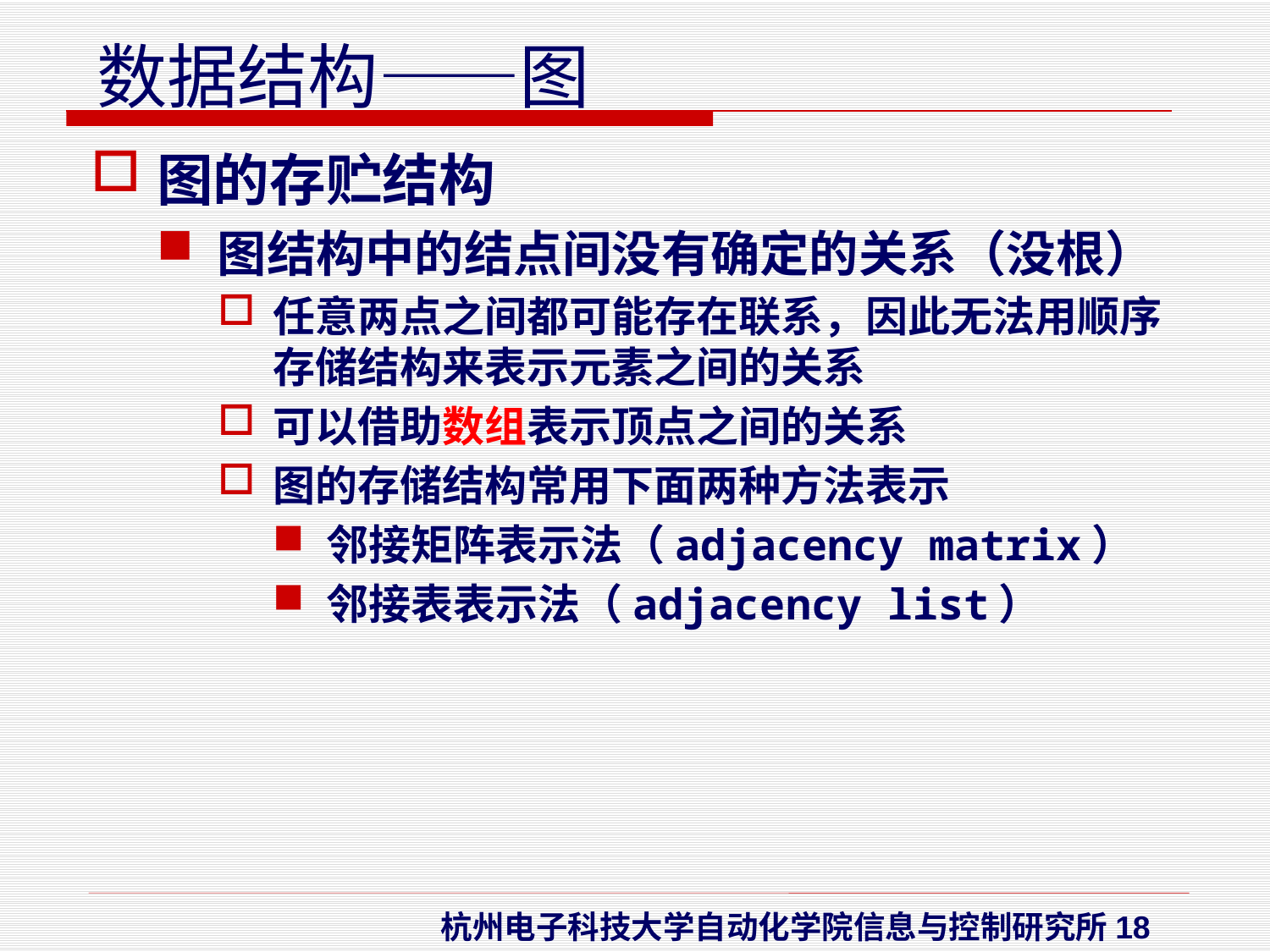

图的存贮结构
图结构中的结点间没有确定的关系（没根）
任意两点之间都可能存在联系，因此无法用顺序存储结构来表示元素之间的关系
可以借助数组表示顶点之间的关系
图的存储结构常用下面两种方法表示
邻接矩阵表示法（adjacency matrix）
邻接表表示法（adjacency list）